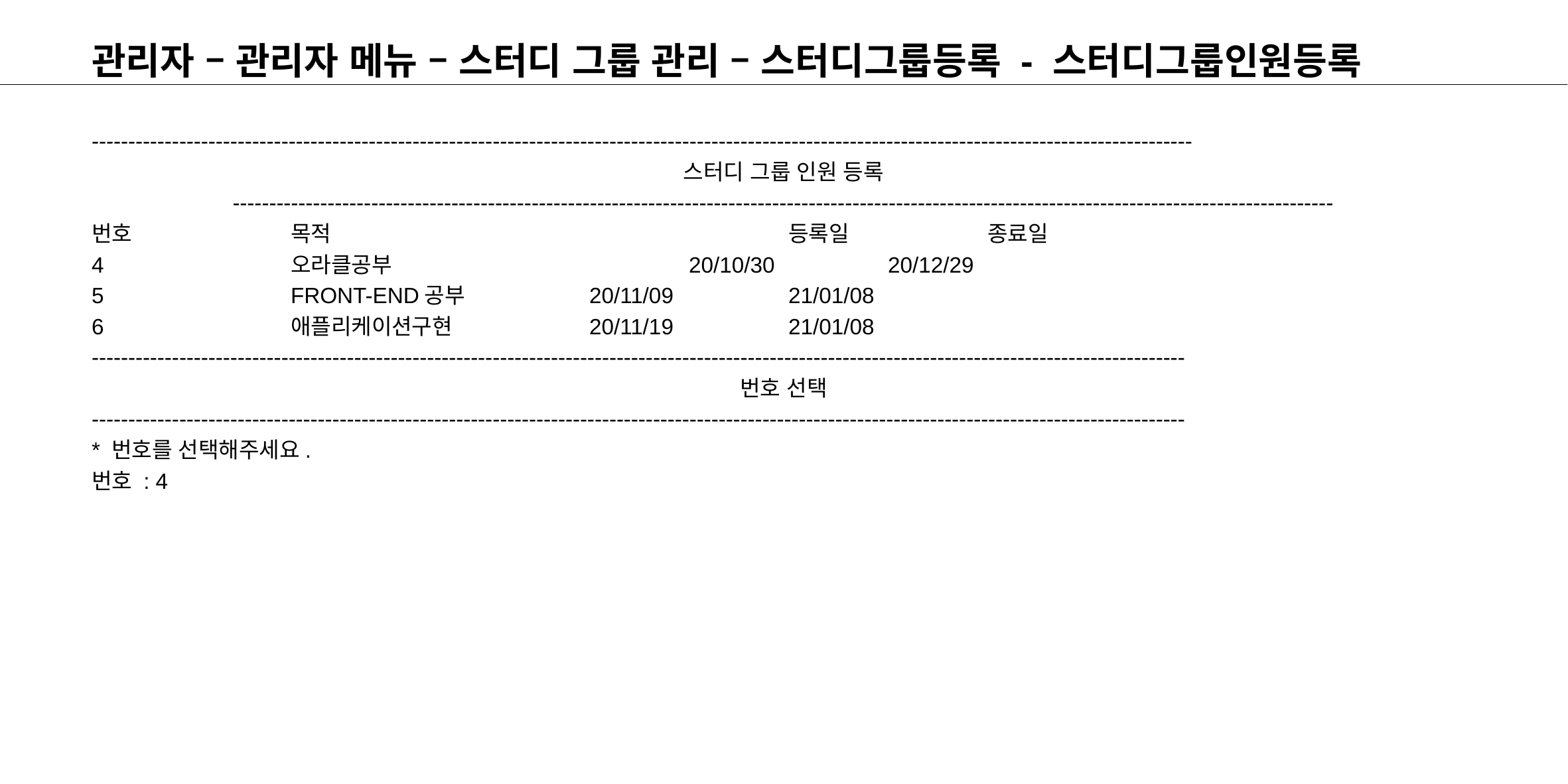

# 관리자 – 관리자 메뉴 – 스터디 그룹 관리 – 스터디그룹등록 - 스터디그룹인원등록
-------------------------------------------------------------------------------------------------------------------------------------------------------
스터디 그룹 인원 등록
-------------------------------------------------------------------------------------------------------------------------------------------------------
번호		목적					등록일		종료일
4		오라클공부			20/10/30		20/12/29
5		FRONT-END공부		20/11/09		21/01/08
6		애플리케이션구현		20/11/19		21/01/08
------------------------------------------------------------------------------------------------------------------------------------------------------
번호 선택
------------------------------------------------------------------------------------------------------------------------------------------------------
* 번호를 선택해주세요.
번호 : 4